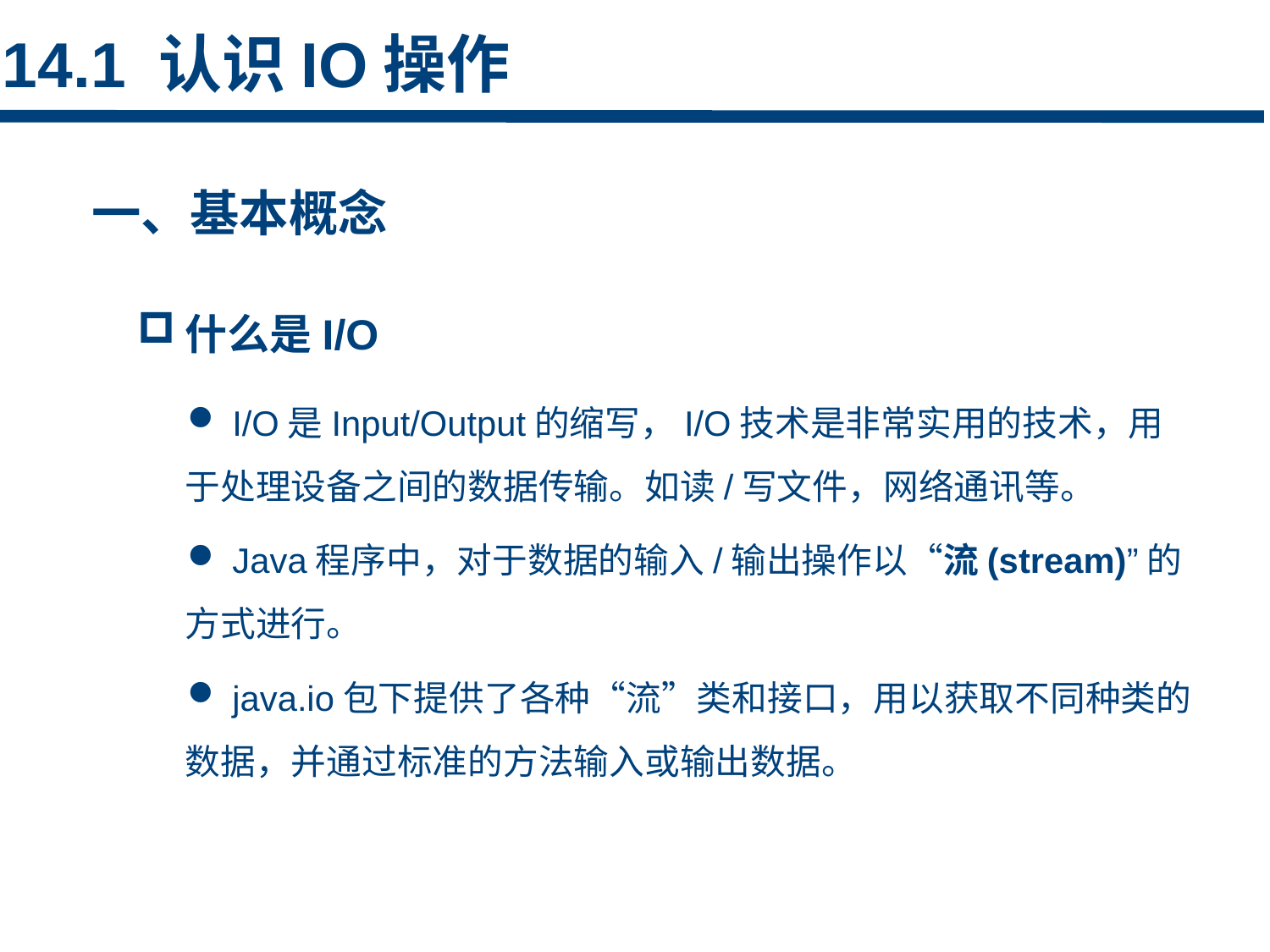

14.1 认识IO操作
一、基本概念
点击添加文本
什么是I/O
 I/O是Input/Output的缩写，I/O技术是非常实用的技术，用于处理设备之间的数据传输。如读/写文件，网络通讯等。
 Java程序中，对于数据的输入/输出操作以“流(stream)”的方式进行。
 java.io包下提供了各种“流”类和接口，用以获取不同种类的数据，并通过标准的方法输入或输出数据。
点击添加文本
点击添加文本
点击添加文本